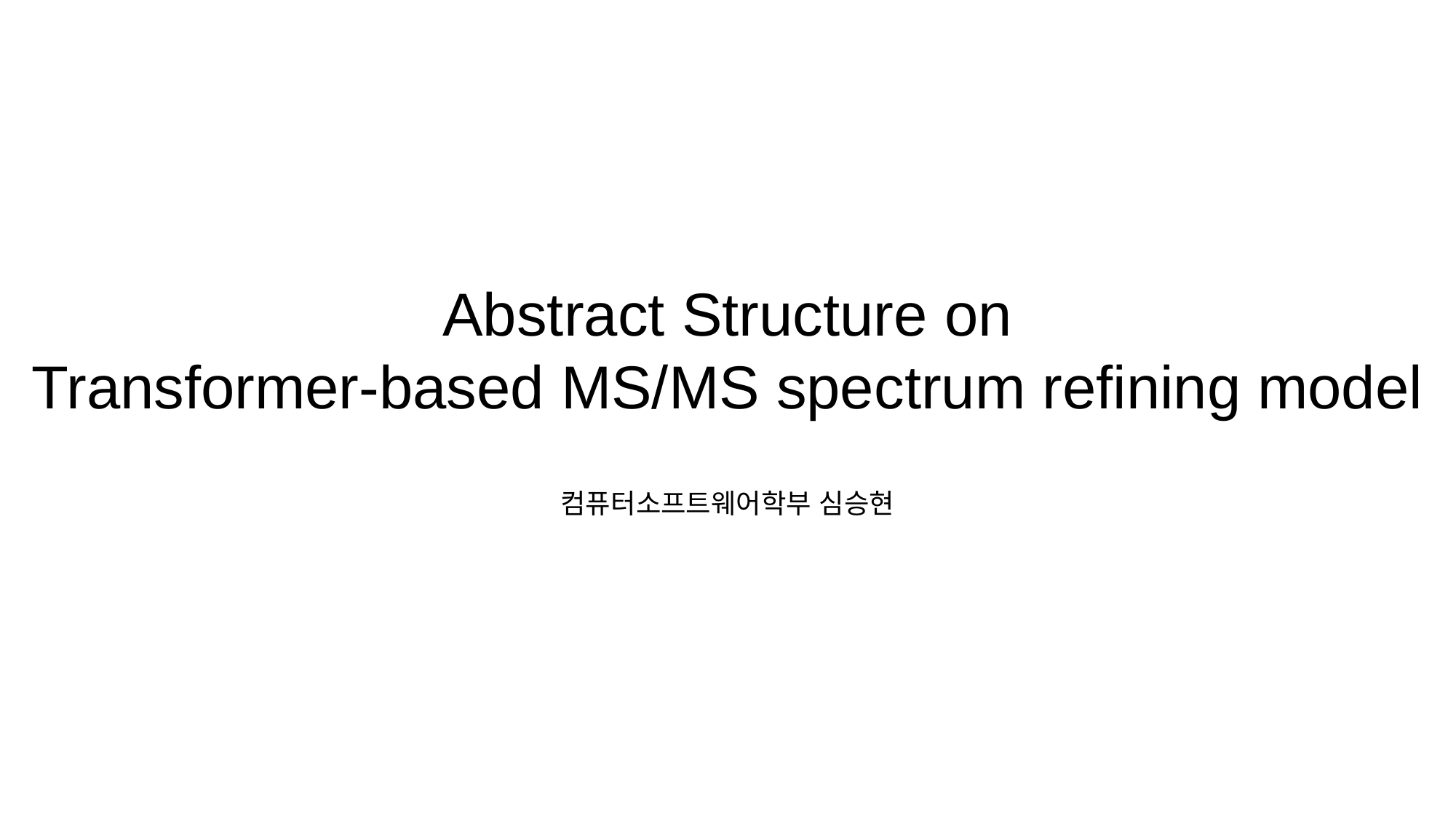

Abstract Structure on
Transformer-based MS/MS spectrum refining model

컴퓨터소프트웨어학부 심승현